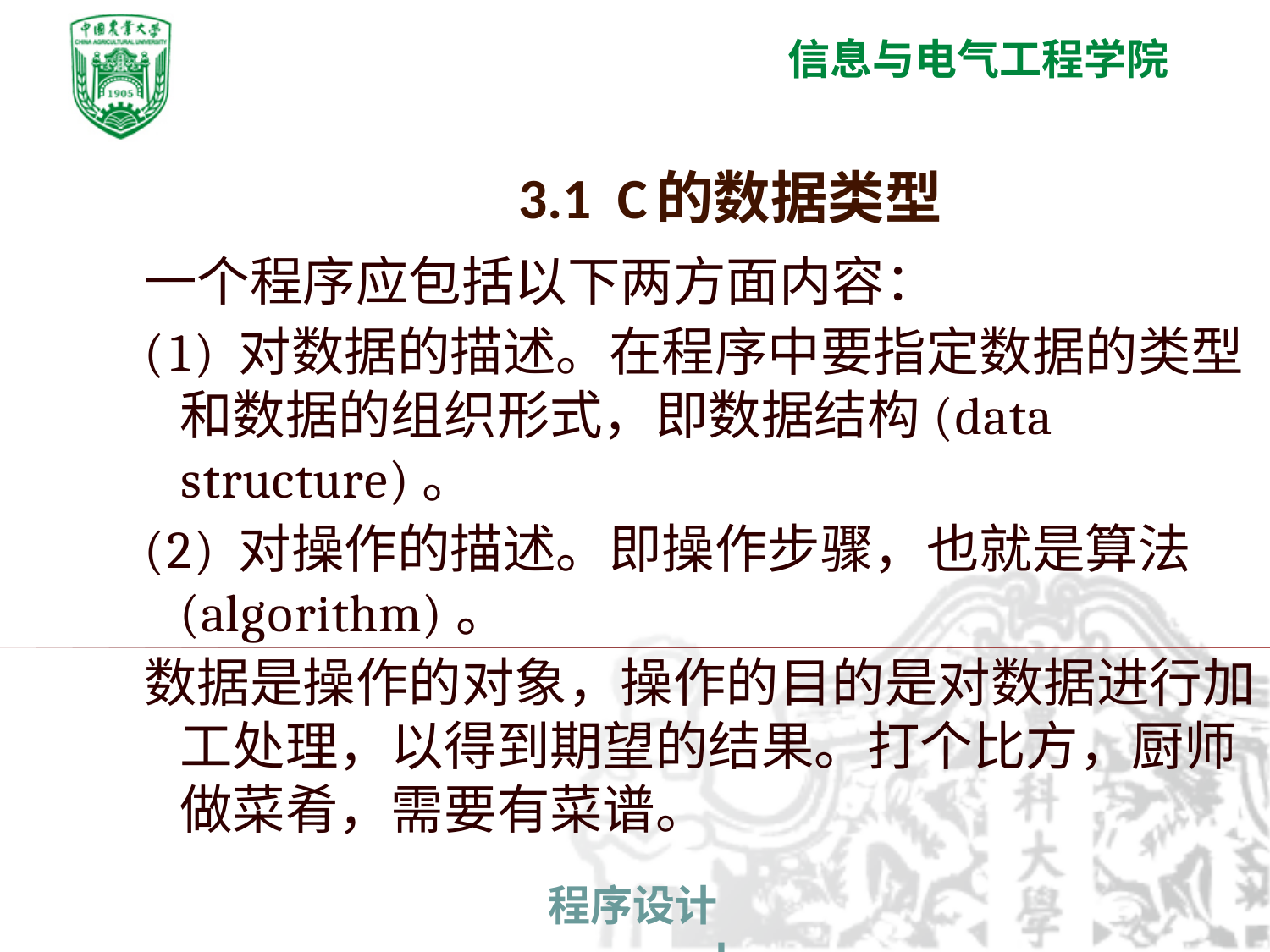

3.1  C的数据类型
一个程序应包括以下两方面内容：
(1) 对数据的描述。在程序中要指定数据的类型和数据的组织形式，即数据结构(data structure)。
(2) 对操作的描述。即操作步骤，也就是算法(algorithm)。
数据是操作的对象，操作的目的是对数据进行加工处理，以得到期望的结果。打个比方，厨师做菜肴，需要有菜谱。